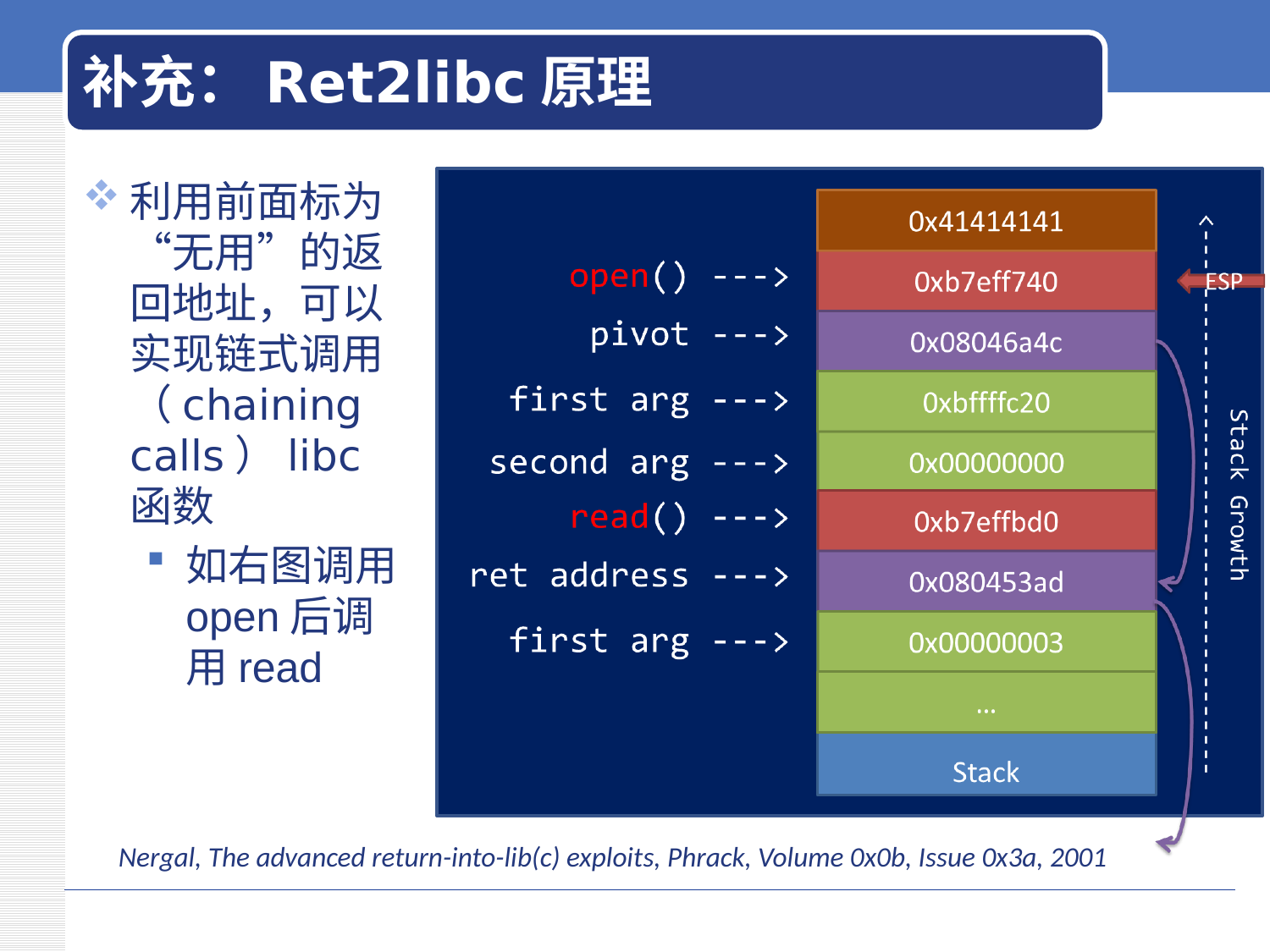

# 补充：Ret2libc原理
利用前面标为“无用”的返回地址，可以实现链式调用（chaining calls）libc函数
如右图调用open后调用read

|  |
| --- |
Nergal, The advanced return-into-lib(c) exploits, Phrack, Volume 0x0b, Issue 0x3a, 2001